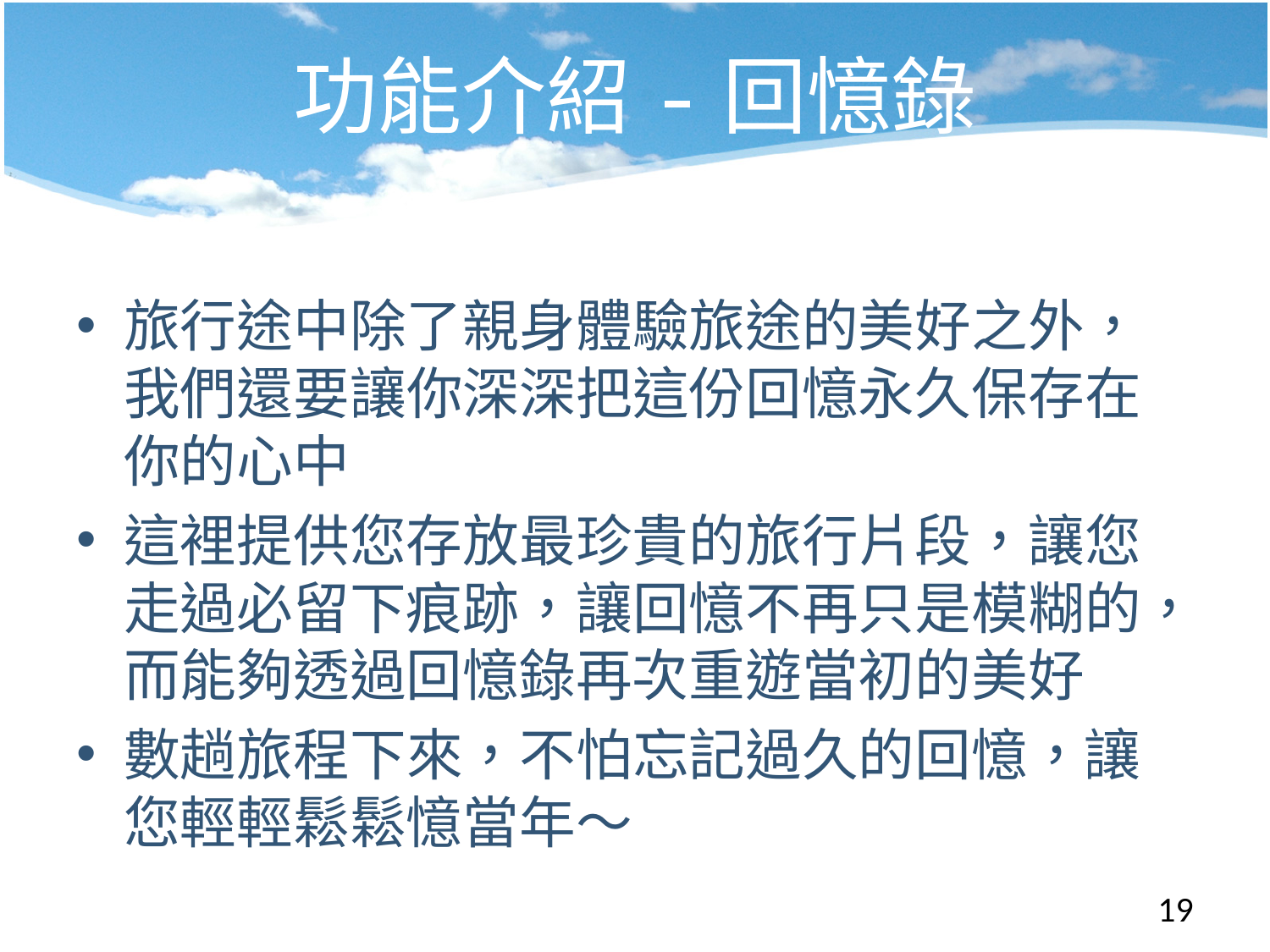

# 功能介紹-回憶錄
旅行途中除了親身體驗旅途的美好之外，我們還要讓你深深把這份回憶永久保存在你的心中
這裡提供您存放最珍貴的旅行片段，讓您走過必留下痕跡，讓回憶不再只是模糊的，而能夠透過回憶錄再次重遊當初的美好
數趟旅程下來，不怕忘記過久的回憶，讓您輕輕鬆鬆憶當年～

19